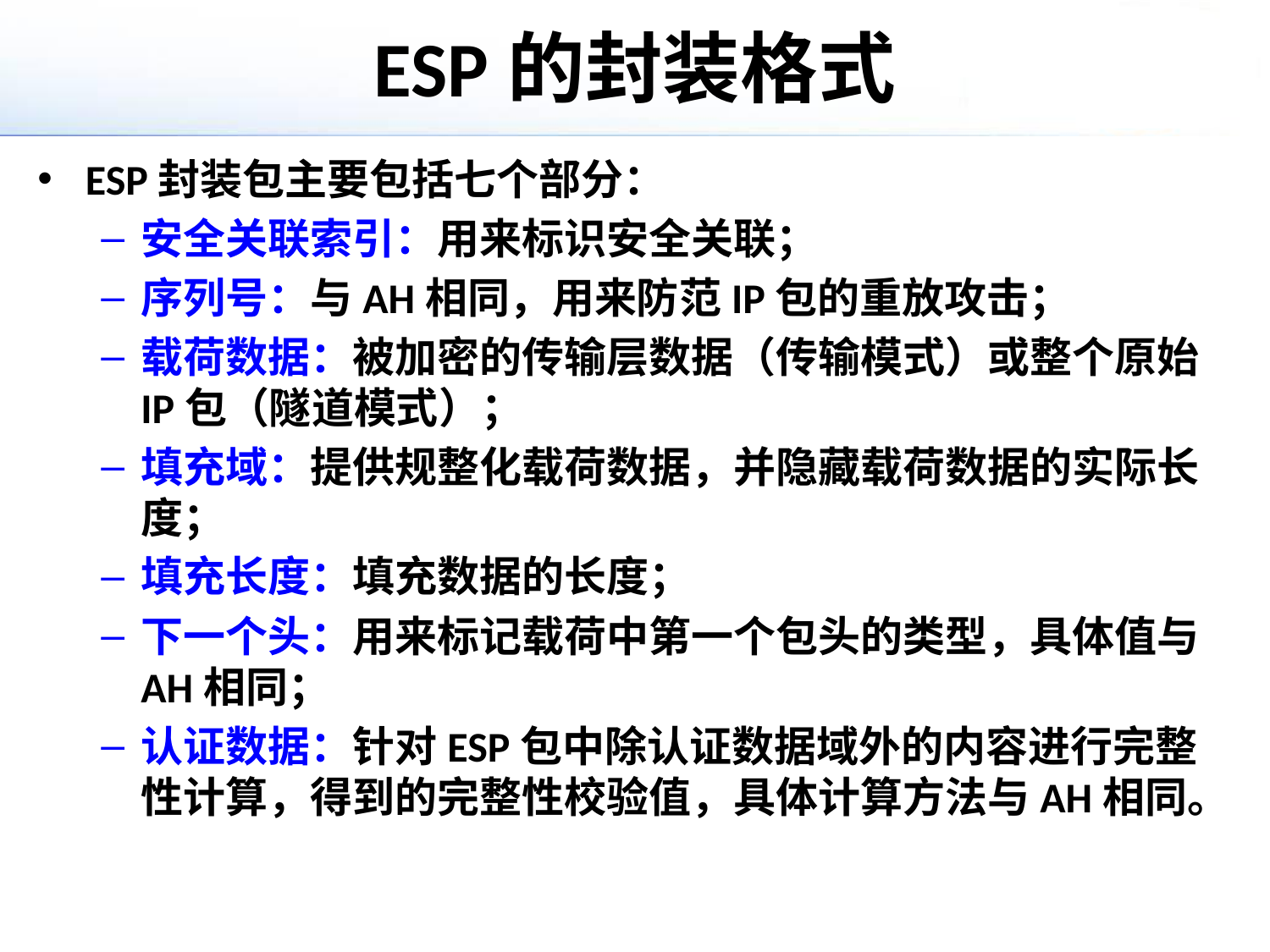

# ESP的封装格式
ESP封装包主要包括七个部分：
安全关联索引：用来标识安全关联；
序列号：与AH相同，用来防范IP包的重放攻击；
载荷数据：被加密的传输层数据（传输模式）或整个原始IP包（隧道模式）；
填充域：提供规整化载荷数据，并隐藏载荷数据的实际长度；
填充长度：填充数据的长度；
下一个头：用来标记载荷中第一个包头的类型，具体值与AH相同；
认证数据：针对ESP包中除认证数据域外的内容进行完整性计算，得到的完整性校验值，具体计算方法与AH相同。